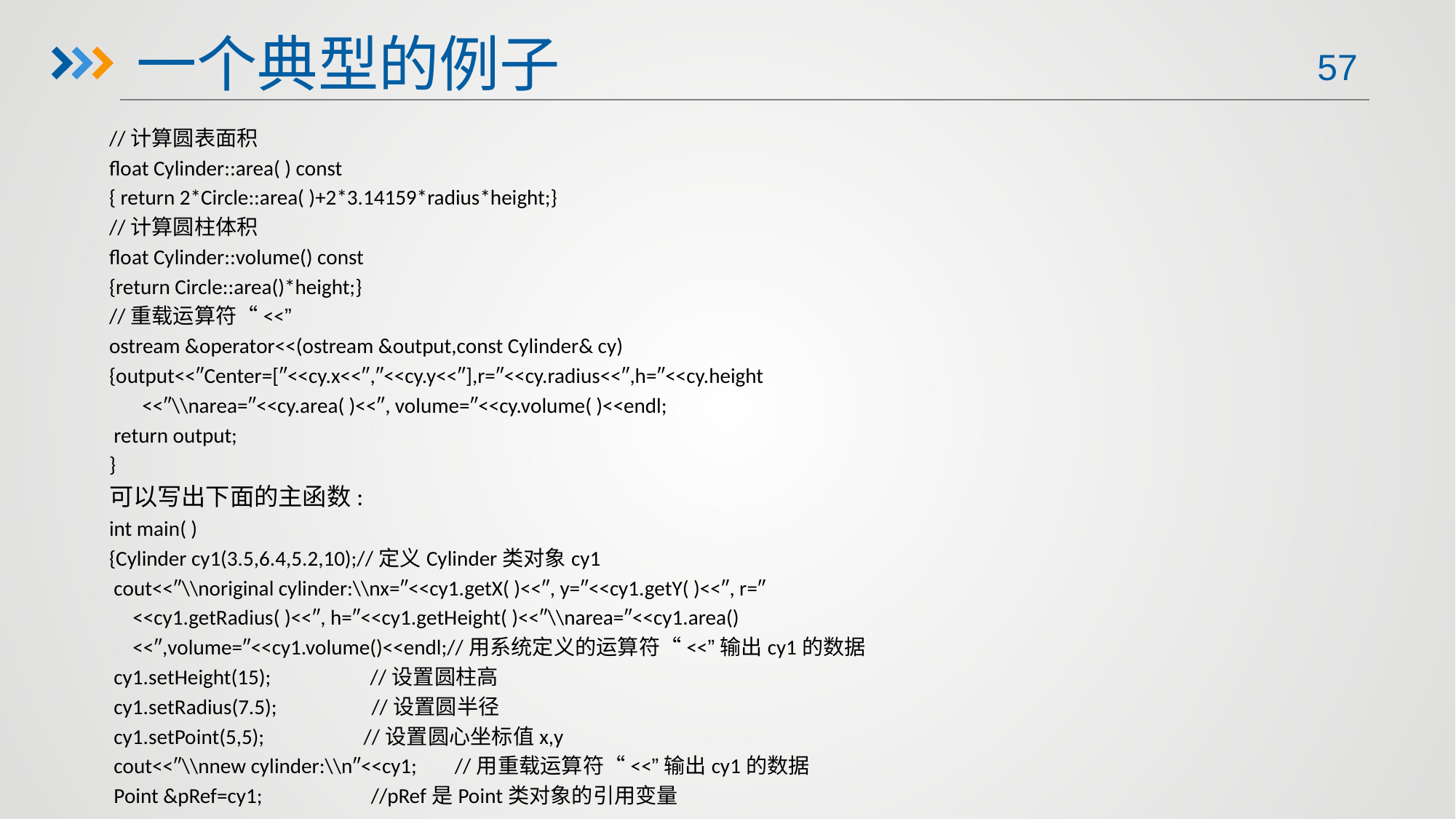

一个典型的例子
//计算圆表面积
float Cylinder::area( ) const
{ return 2*Circle::area( )+2*3.14159*radius*height;}
//计算圆柱体积
float Cylinder::volume() const
{return Circle::area()*height;}
//重载运算符“<<”
ostream &operator<<(ostream &output,const Cylinder& cy)
{output<<″Center=[″<<cy.x<<″,″<<cy.y<<″],r=″<<cy.radius<<″,h=″<<cy.height
       <<″\\narea=″<<cy.area( )<<″, volume=″<<cy.volume( )<<endl;
 return output;
}
可以写出下面的主函数:
int main( )
{Cylinder cy1(3.5,6.4,5.2,10);//定义Cylinder类对象cy1
 cout<<″\\noriginal cylinder:\\nx=″<<cy1.getX( )<<″, y=″<<cy1.getY( )<<″, r=″
     <<cy1.getRadius( )<<″, h=″<<cy1.getHeight( )<<″\\narea=″<<cy1.area()
     <<″,volume=″<<cy1.volume()<<endl;//用系统定义的运算符“<<”输出cy1的数据
 cy1.setHeight(15);                     //设置圆柱高
 cy1.setRadius(7.5);                    //设置圆半径
 cy1.setPoint(5,5);                     //设置圆心坐标值x,y
 cout<<″\\nnew cylinder:\\n″<<cy1;        //用重载运算符“<<”输出cy1的数据
 Point &pRef=cy1;                       //pRef是Point类对象的引用变量